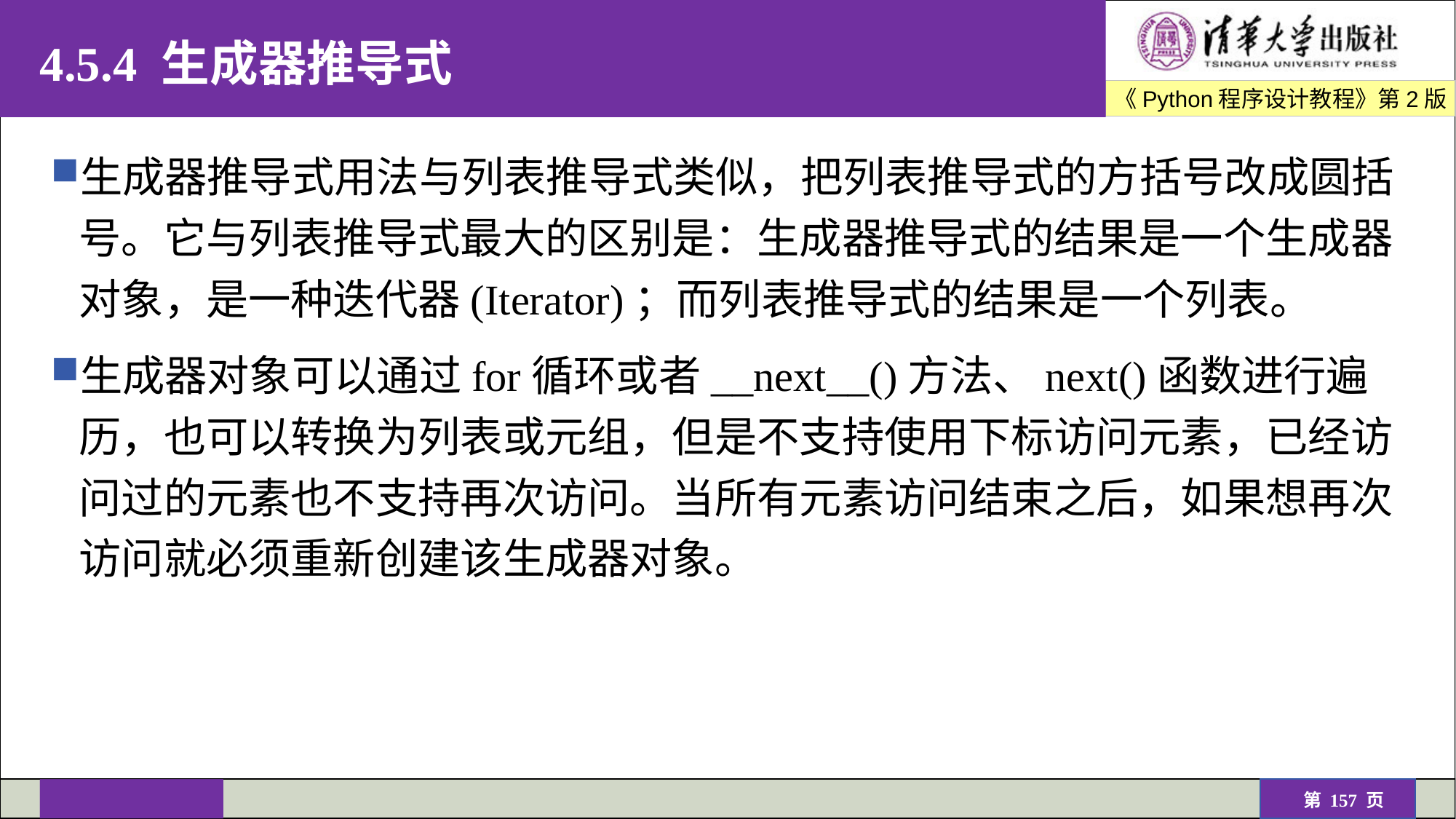

# 4.5.4 生成器推导式
生成器推导式用法与列表推导式类似，把列表推导式的方括号改成圆括号。它与列表推导式最大的区别是：生成器推导式的结果是一个生成器对象，是一种迭代器(Iterator)；而列表推导式的结果是一个列表。
生成器对象可以通过for循环或者__next__()方法、next()函数进行遍历，也可以转换为列表或元组，但是不支持使用下标访问元素，已经访问过的元素也不支持再次访问。当所有元素访问结束之后，如果想再次访问就必须重新创建该生成器对象。